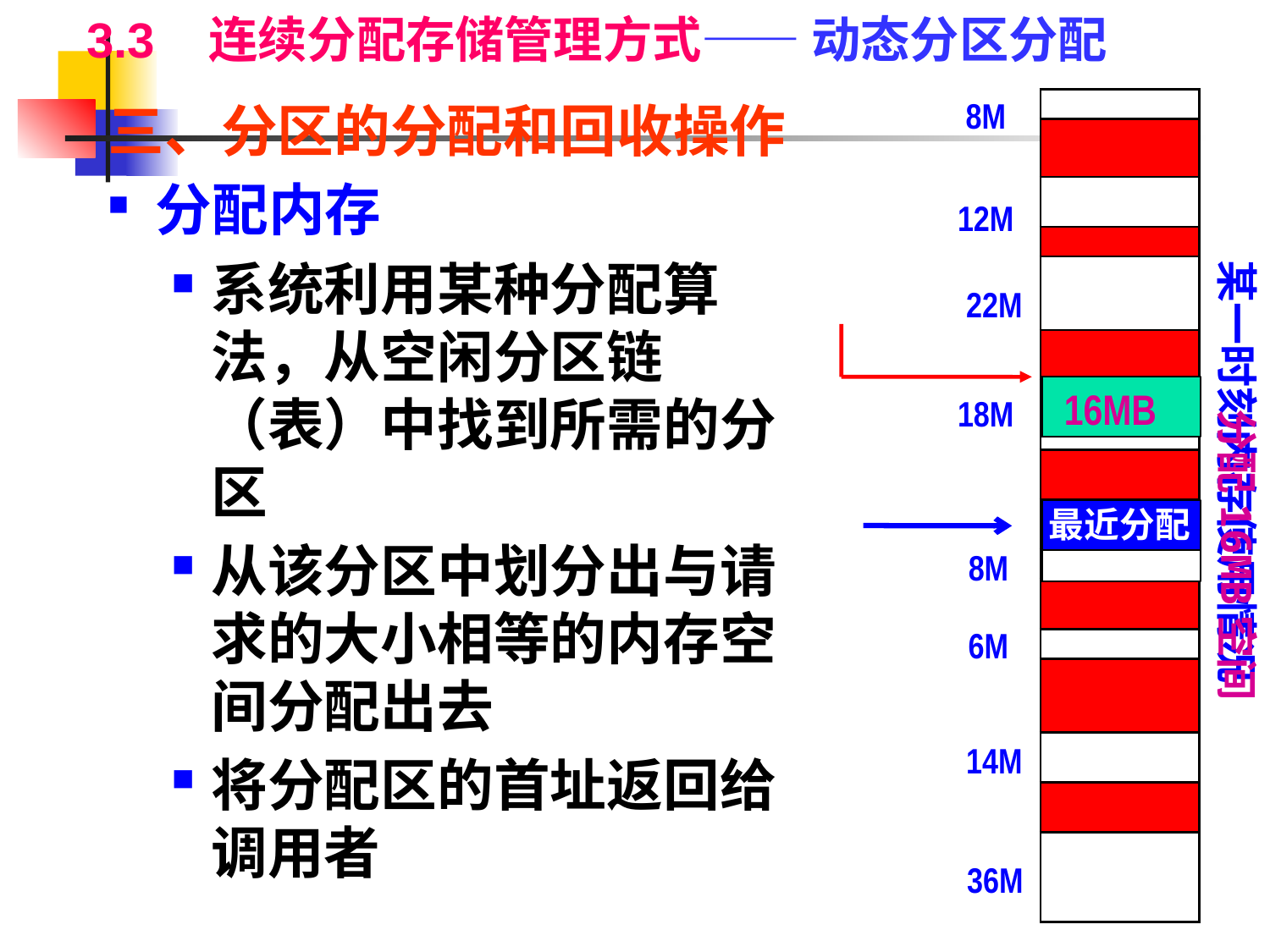

3.3   连续分配存储管理方式—— 动态分区分配
三、分区的分配和回收操作
分配内存
系统利用某种分配算法，从空闲分区链（表）中找到所需的分区
从该分区中划分出与请求的大小相等的内存空间分配出去
将分配区的首址返回给调用者
|  |
| --- |
|  |
|  |
|  |
|  |
|  |
|  |
|  |
|  |
|  |
|  |
|  |
|  |
|  |
|  |
|  |
 8M

12M
某一时刻内存使用情况
22M

16MB
18M
分配16MB空间
最近分配

8M
6M
14M
36M